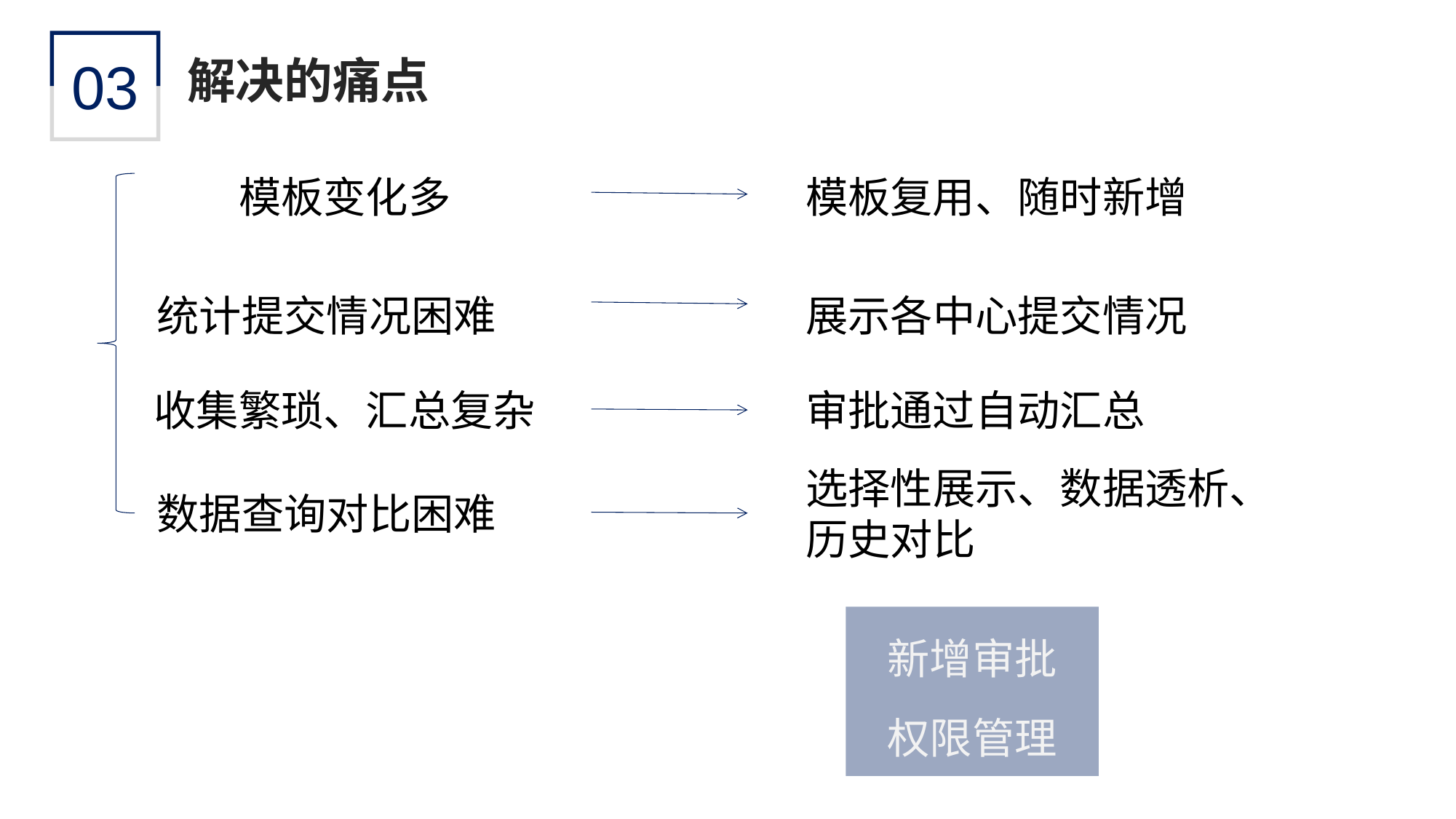

03
解决的痛点

模板变化多
模板复用、随时新增

统计提交情况困难
展示各中心提交情况
收集繁琐、汇总复杂
审批通过自动汇总
数据查询对比困难
选择性展示、数据透析、历史对比

新增审批
权限管理